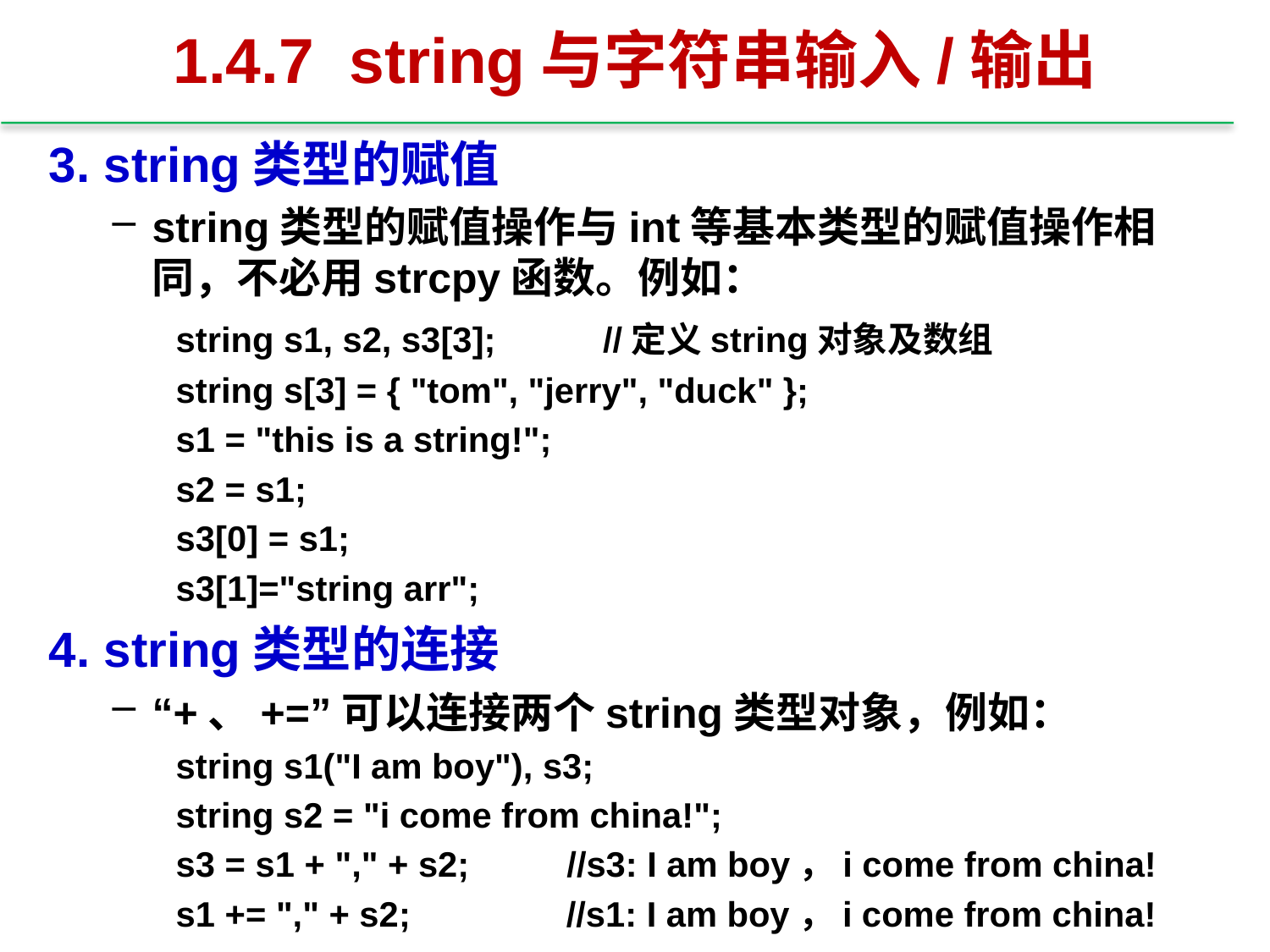

# 1.4.7  string与字符串输入/输出
3. string类型的赋值
string类型的赋值操作与int等基本类型的赋值操作相同，不必用strcpy函数。例如：
	string s1, s2, s3[3];           //定义string对象及数组
	string s[3] = { "tom", "jerry", "duck" };
	s1 = "this is a string!";
	s2 = s1;
	s3[0] = s1;
	s3[1]="string arr";
4. string类型的连接
“+、+=”可以连接两个string类型对象，例如：
	string s1("I am boy"), s3;
	string s2 = "i come from china!";
	s3 = s1 + "," + s2;          //s3: I am boy，i come from china!
	s1 += "," + s2;                //s1: I am boy，i come from china!